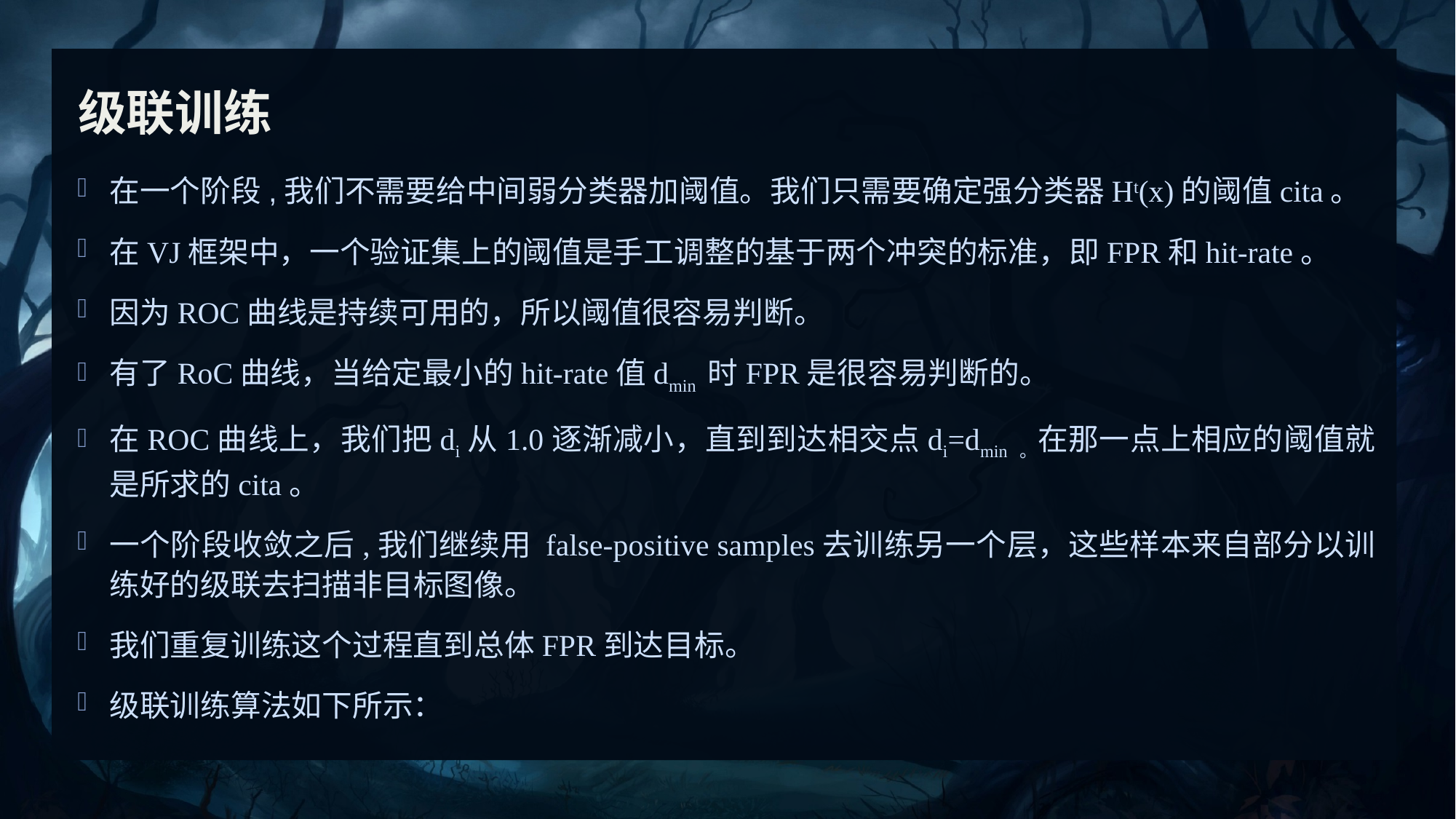

# 级联训练
在一个阶段,我们不需要给中间弱分类器加阈值。我们只需要确定强分类器Ht(x)的阈值cita。
在VJ框架中，一个验证集上的阈值是手工调整的基于两个冲突的标准，即FPR和hit-rate。
因为ROC曲线是持续可用的，所以阈值很容易判断。
有了RoC曲线，当给定最小的hit-rate值dmin 时FPR是很容易判断的。
在ROC曲线上，我们把di从1.0逐渐减小，直到到达相交点di=dmin 。在那一点上相应的阈值就是所求的cita。
一个阶段收敛之后,我们继续用 false-positive samples去训练另一个层，这些样本来自部分以训练好的级联去扫描非目标图像。
我们重复训练这个过程直到总体FPR到达目标。
级联训练算法如下所示：